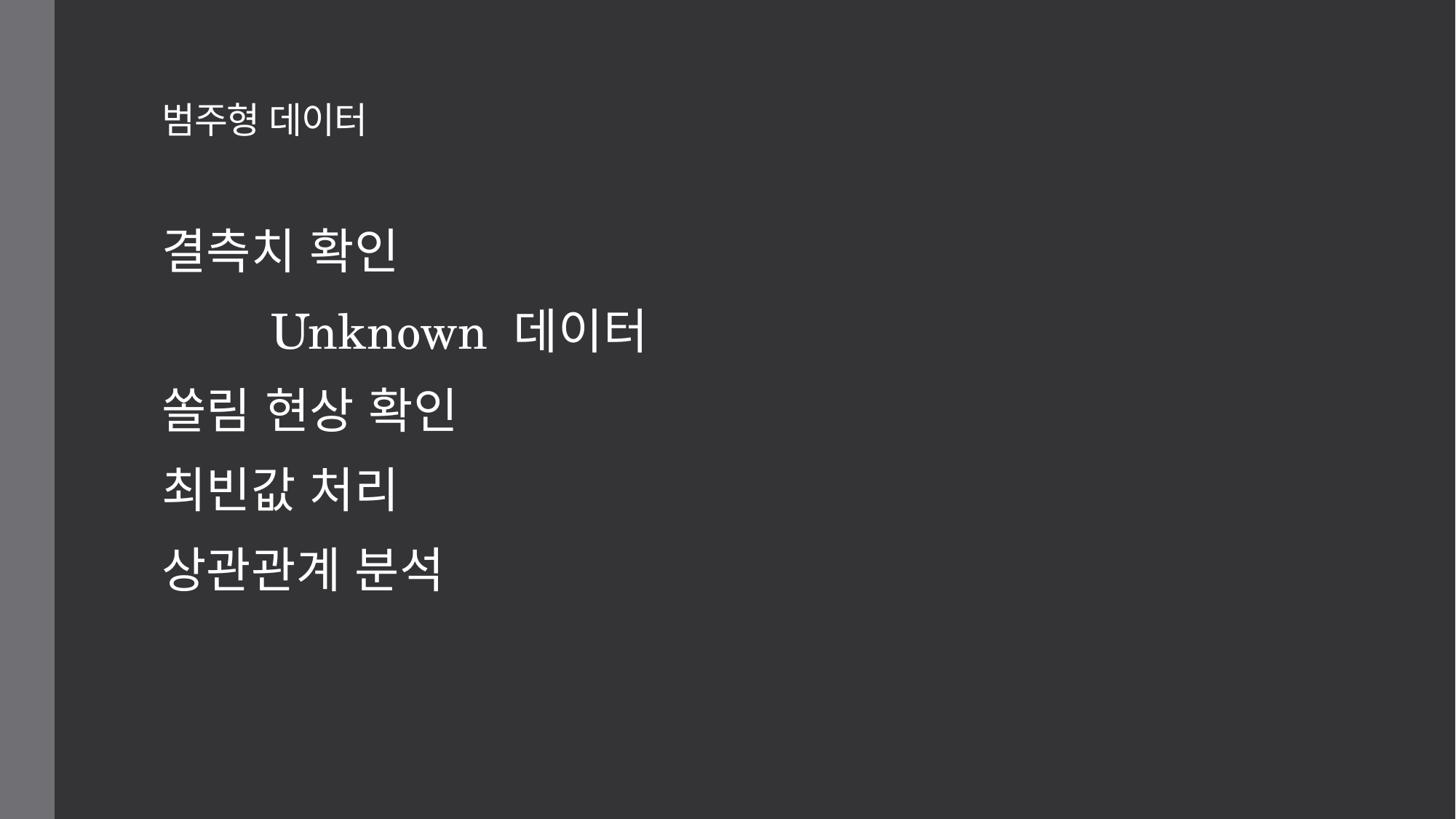

# 범주형 데이터
결측치 확인
	Unknown 데이터
쏠림 현상 확인
최빈값 처리
상관관계 분석